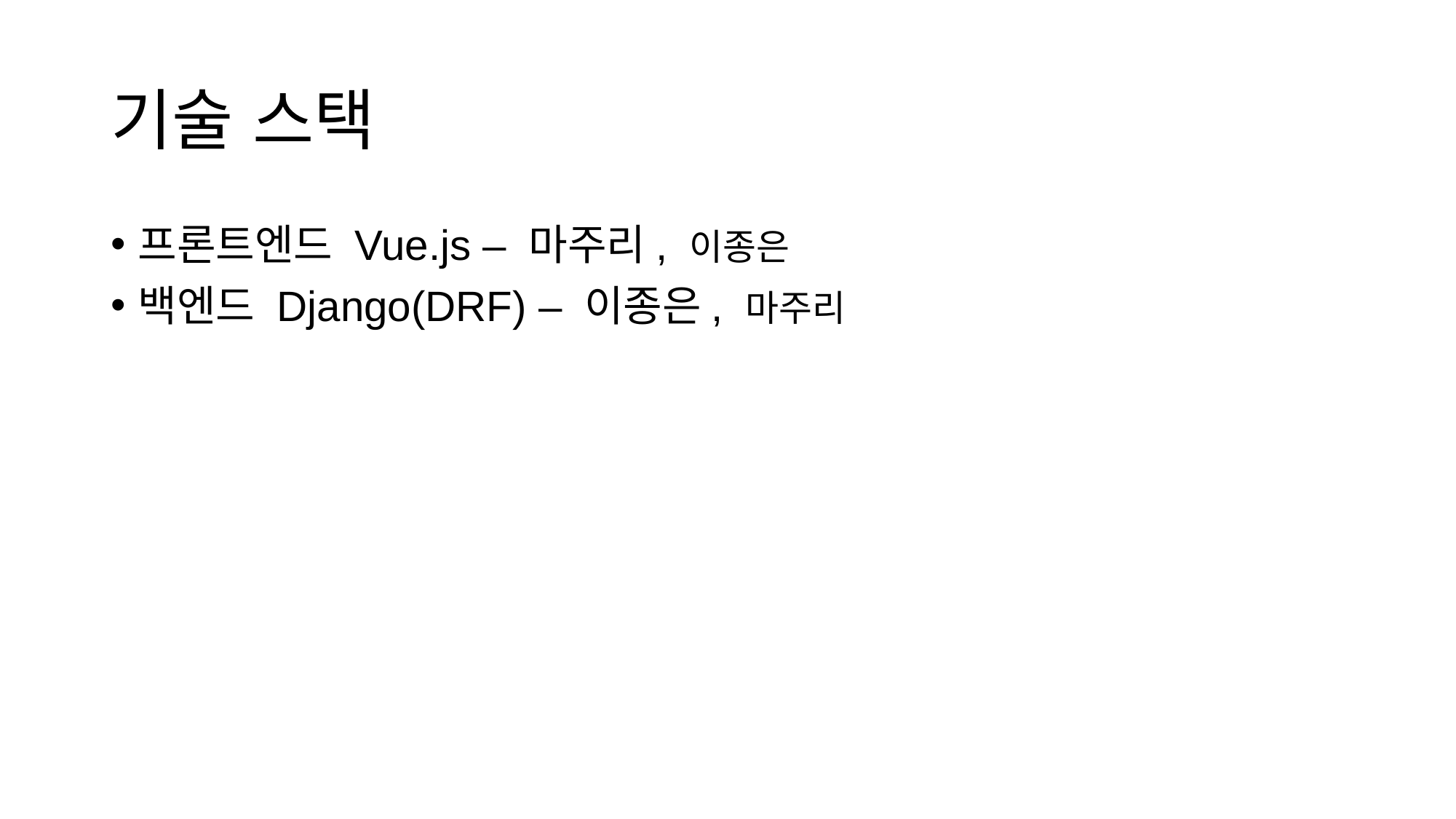

# 기술 스택
프론트엔드 Vue.js – 마주리, 이종은
백엔드 Django(DRF) – 이종은, 마주리